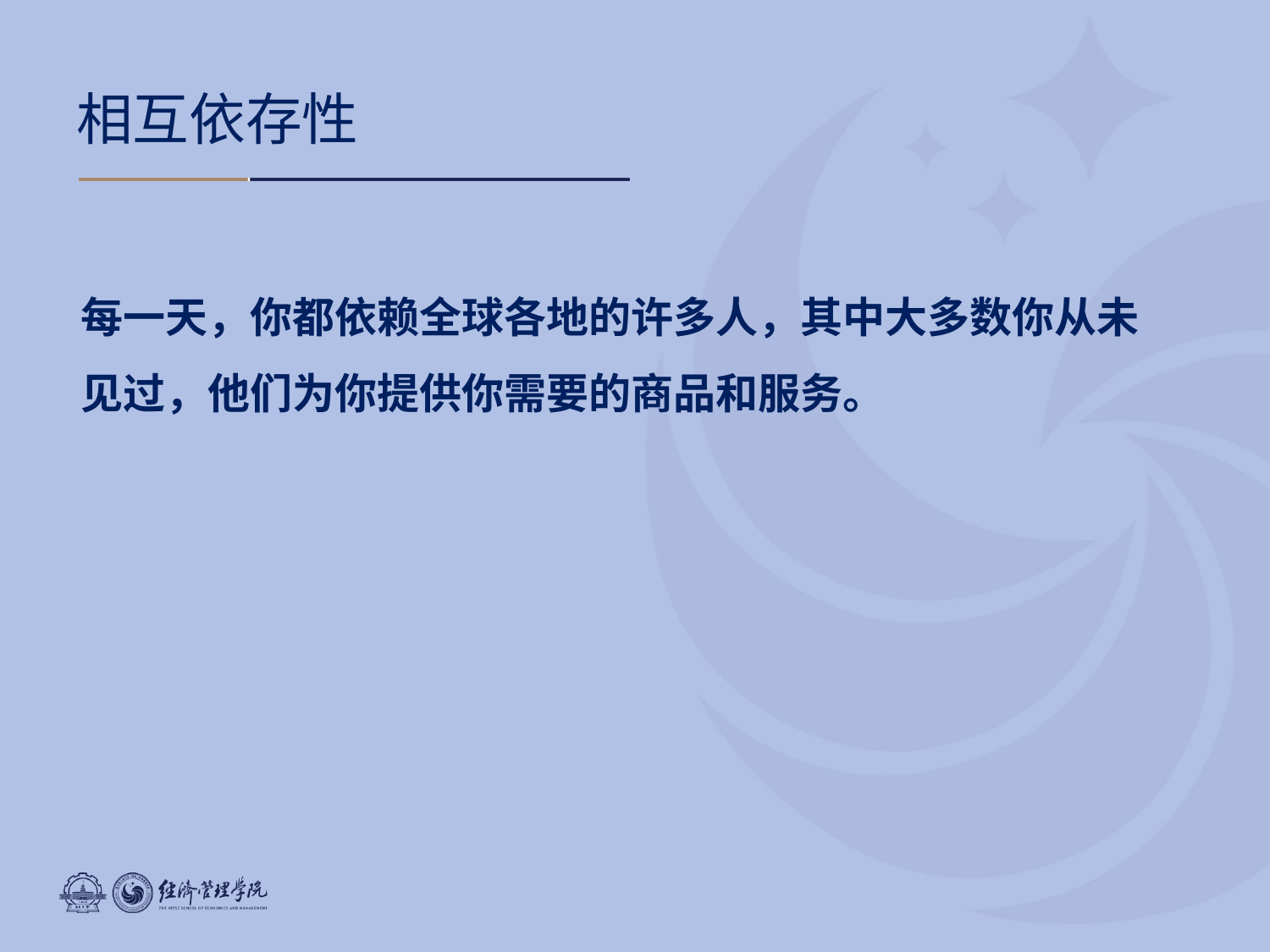

# 相互依存性
每一天，你都依赖全球各地的许多人，其中大多数你从未见过，他们为你提供你需要的商品和服务。